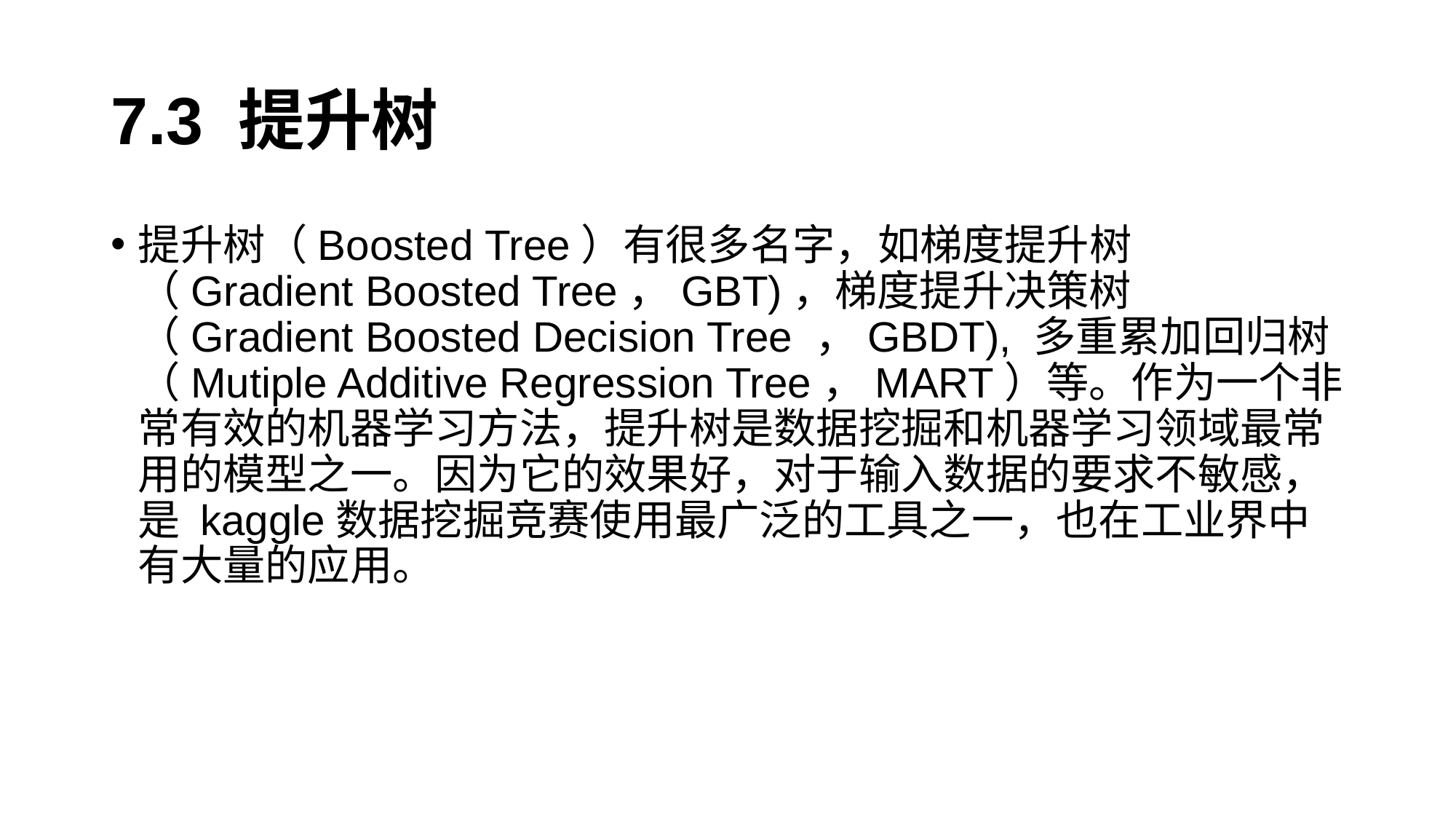

# 7.3 提升树
提升树（Boosted Tree）有很多名字，如梯度提升树（Gradient Boosted Tree，GBT)，梯度提升决策树（Gradient Boosted Decision Tree ，GBDT), 多重累加回归树（Mutiple Additive Regression Tree，MART）等。作为一个非常有效的机器学习方法，提升树是数据挖掘和机器学习领域最常用的模型之一。因为它的效果好，对于输入数据的要求不敏感，是 kaggle数据挖掘竞赛使用最广泛的工具之一，也在工业界中有大量的应用。